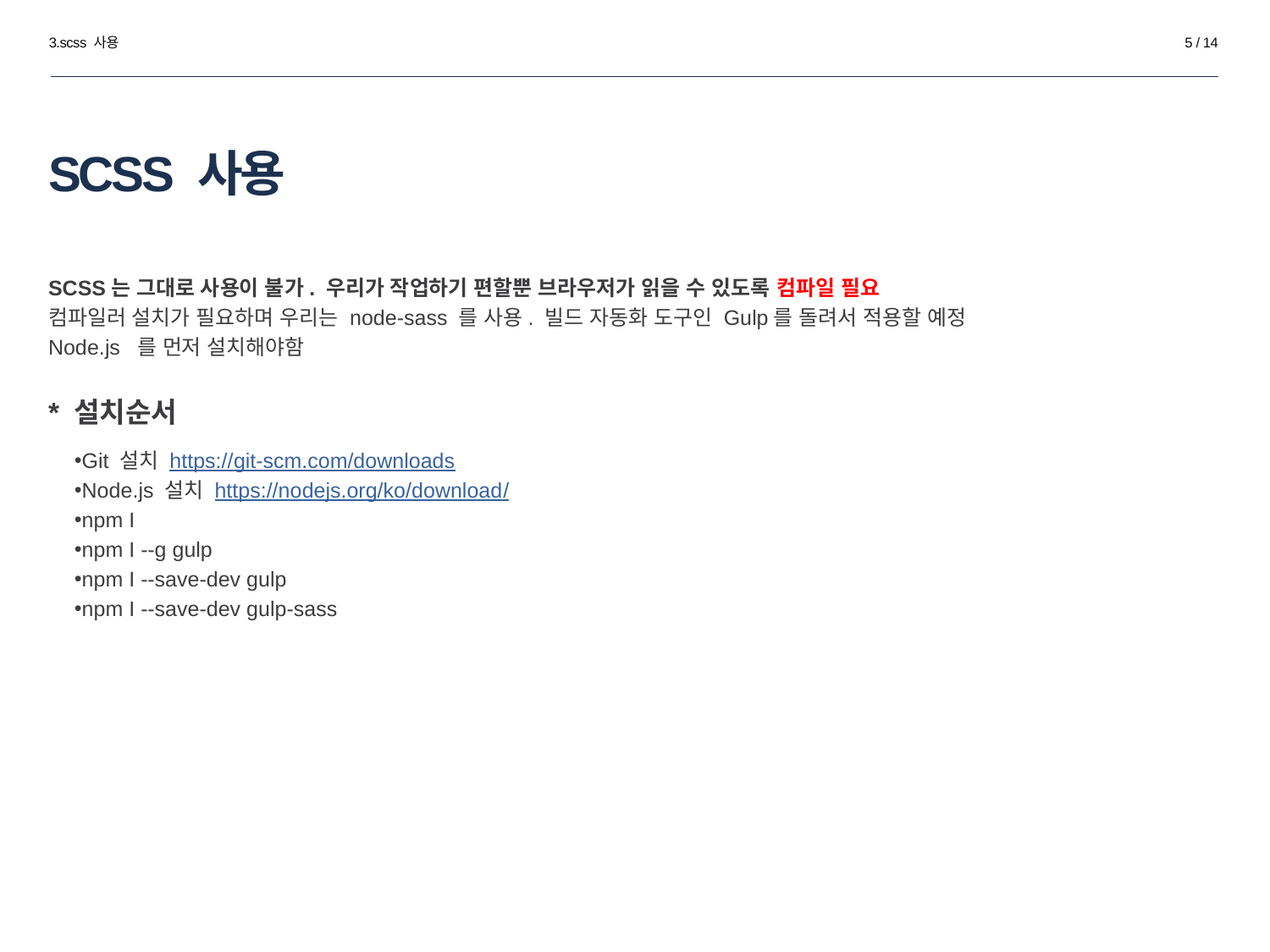

3.scss 사용
5 / 14
# SCSS 사용
SCSS는 그대로 사용이 불가. 우리가 작업하기 편할뿐 브라우저가 읽을 수 있도록 컴파일 필요
컴파일러 설치가 필요하며 우리는 node-sass 를 사용. 빌드 자동화 도구인 Gulp를 돌려서 적용할 예정
Node.js  를 먼저 설치해야함

* 설치순서
Git 설치 https://git-scm.com/downloads
Node.js 설치 https://nodejs.org/ko/download/
npm I
npm I --g gulp
npm I --save-dev gulp
npm I --save-dev gulp-sass